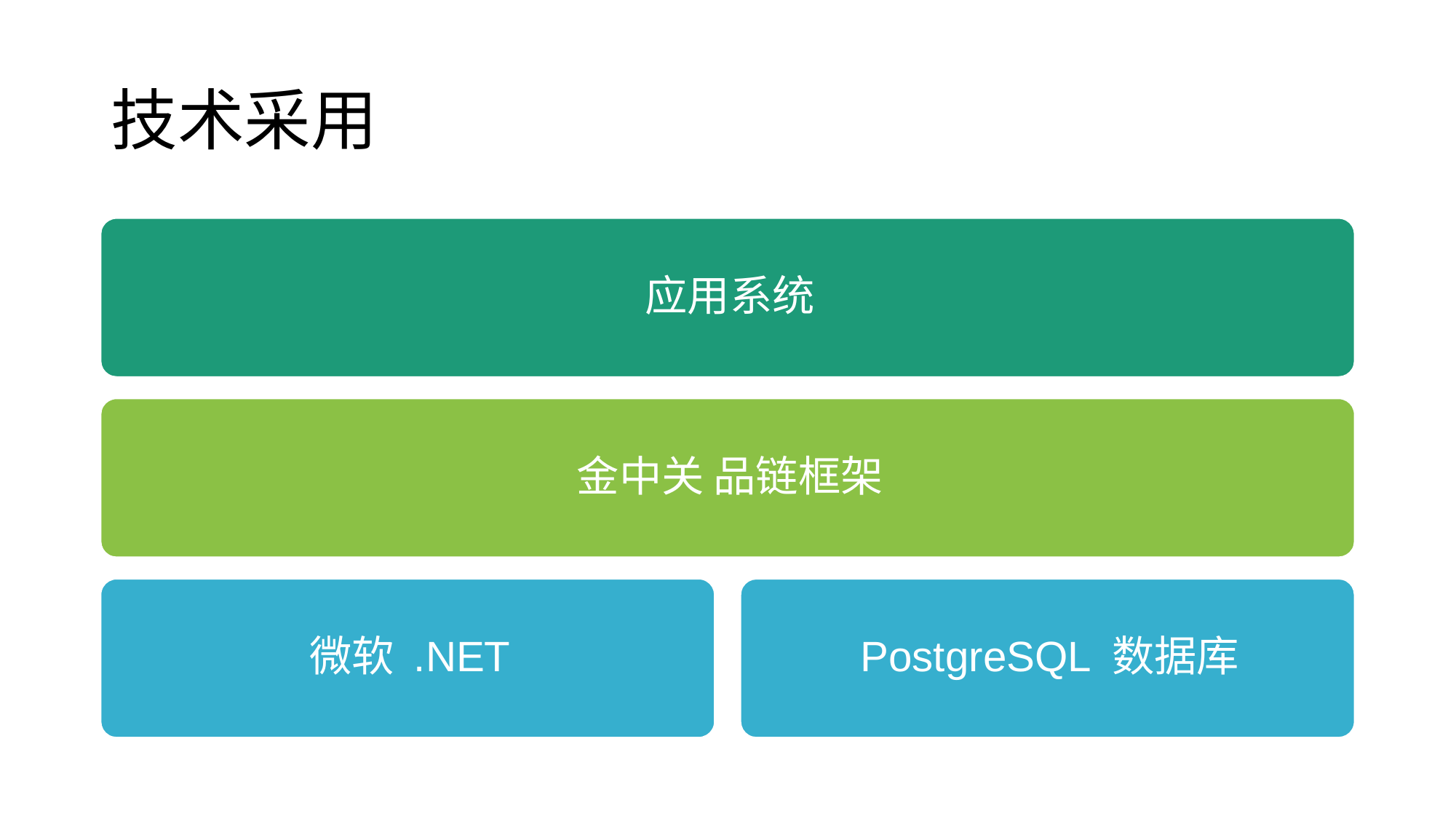

# 技术采用
应用系统
金中关 品链框架
微软 .NET
PostgreSQL 数据库